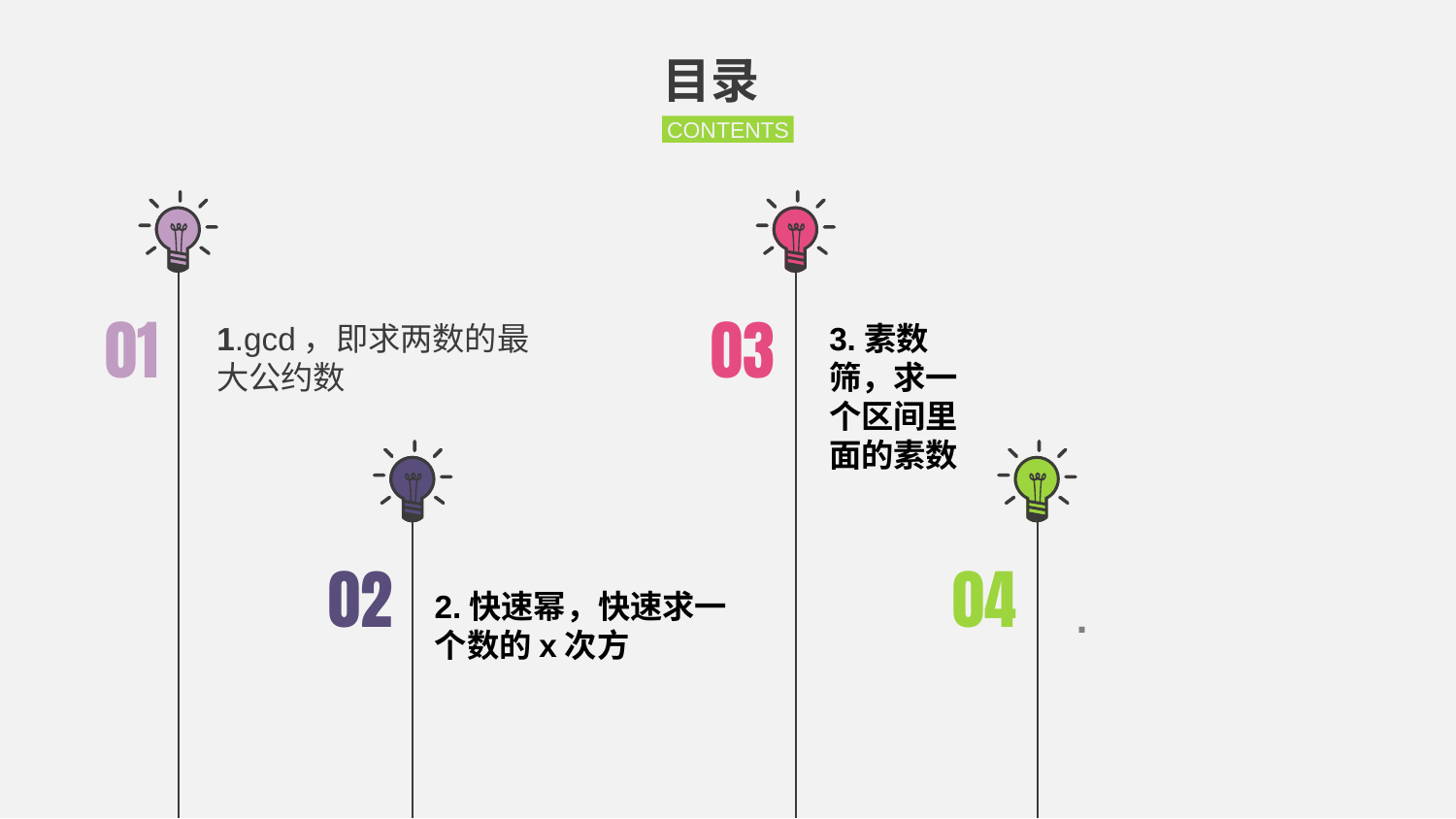

目录
CONTENTS

01
03
1.gcd，即求两数的最大公约数
3.素数筛，求一个区间里面的素数

02
04
2.快速幂，快速求一个数的x次方
.